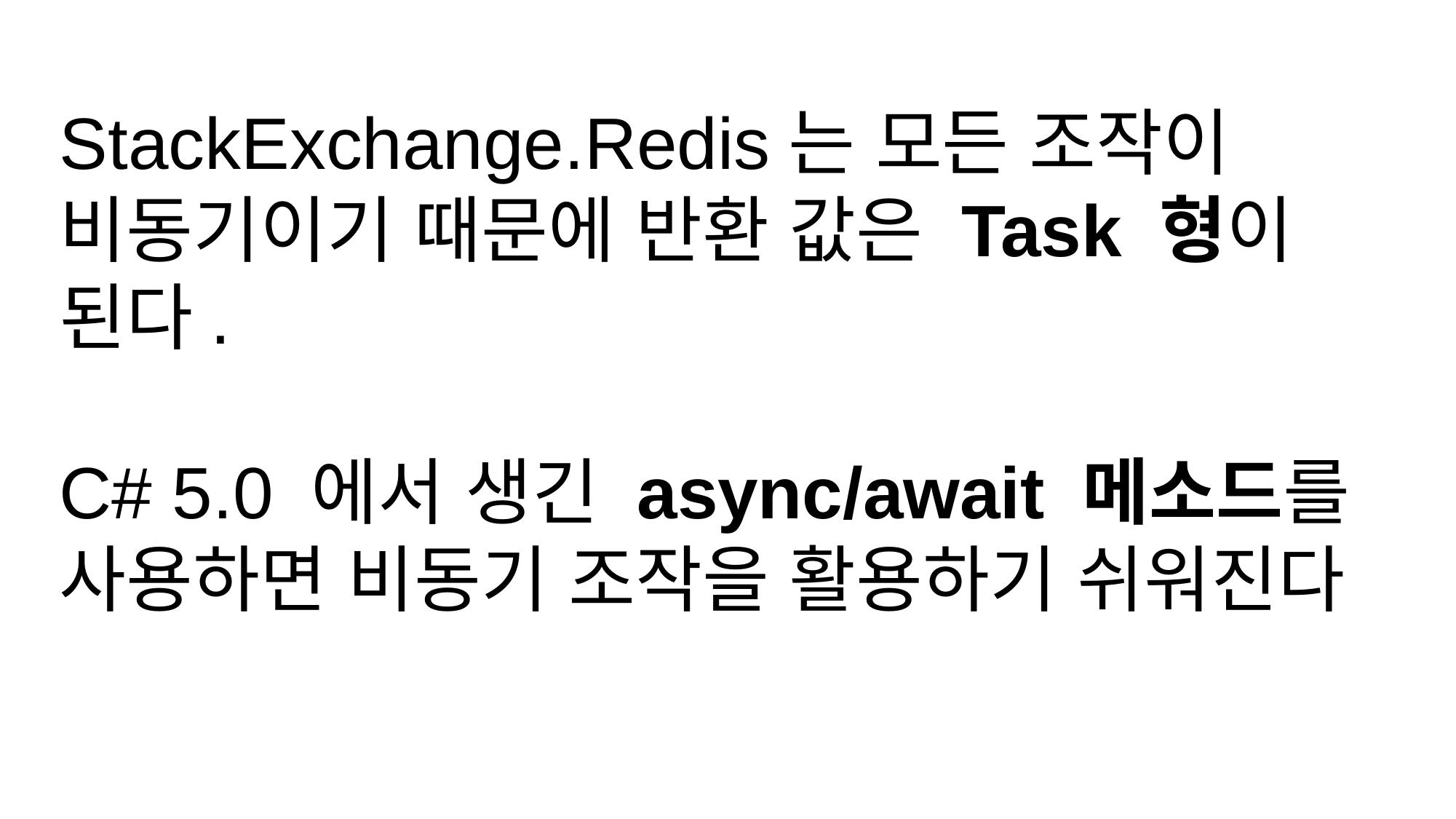

StackExchange.Redis는 모든 조작이 비동기이기 때문에 반환 값은 Task 형이 된다.

C# 5.0 에서 생긴 async/await 메소드를 사용하면 비동기 조작을 활용하기 쉬워진다